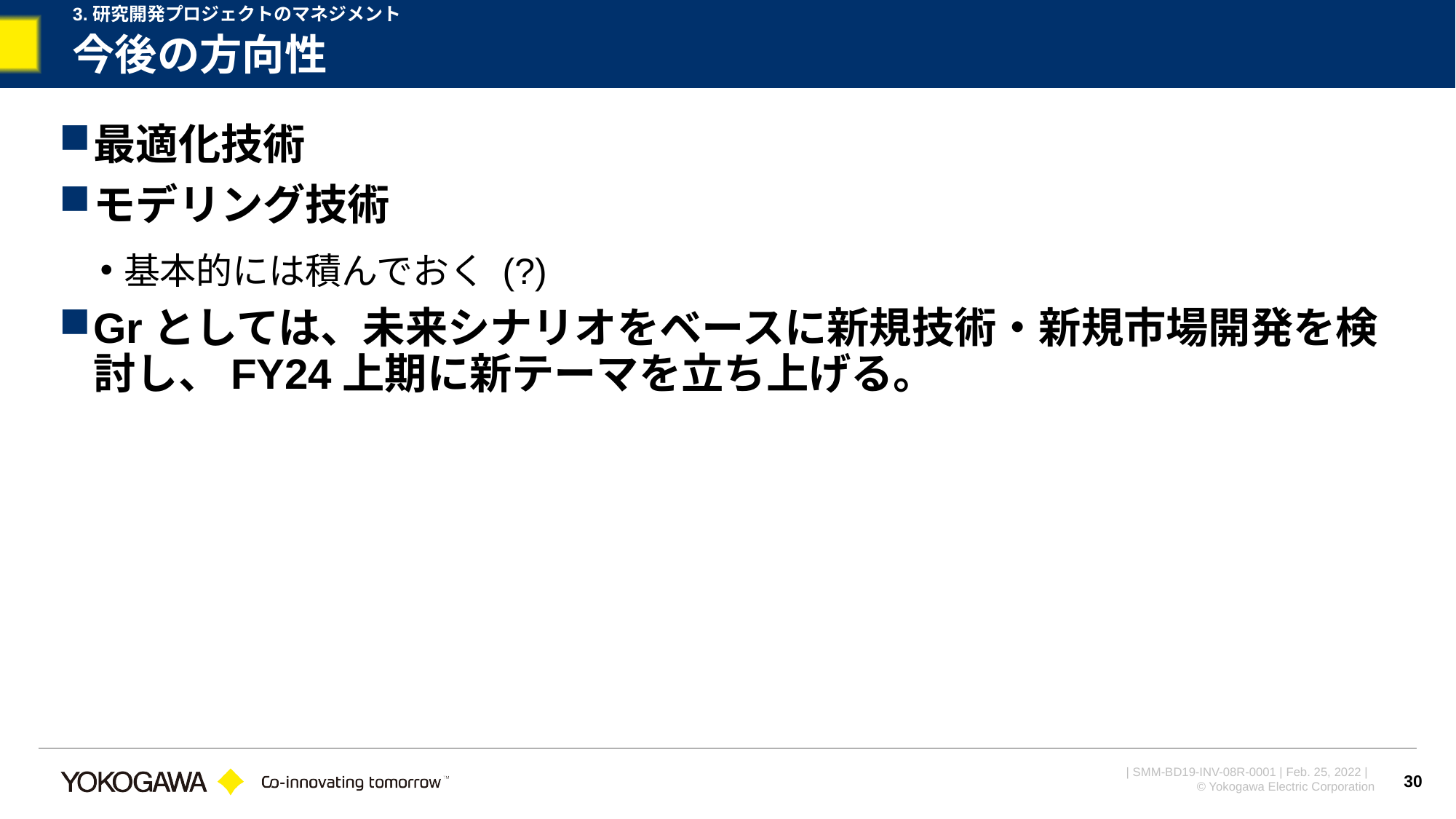

3.研究開発プロジェクトのマネジメント
# 今後の方向性
最適化技術
モデリング技術
基本的には積んでおく (?)
Grとしては、未来シナリオをベースに新規技術・新規市場開発を検討し、FY24上期に新テーマを立ち上げる。

30